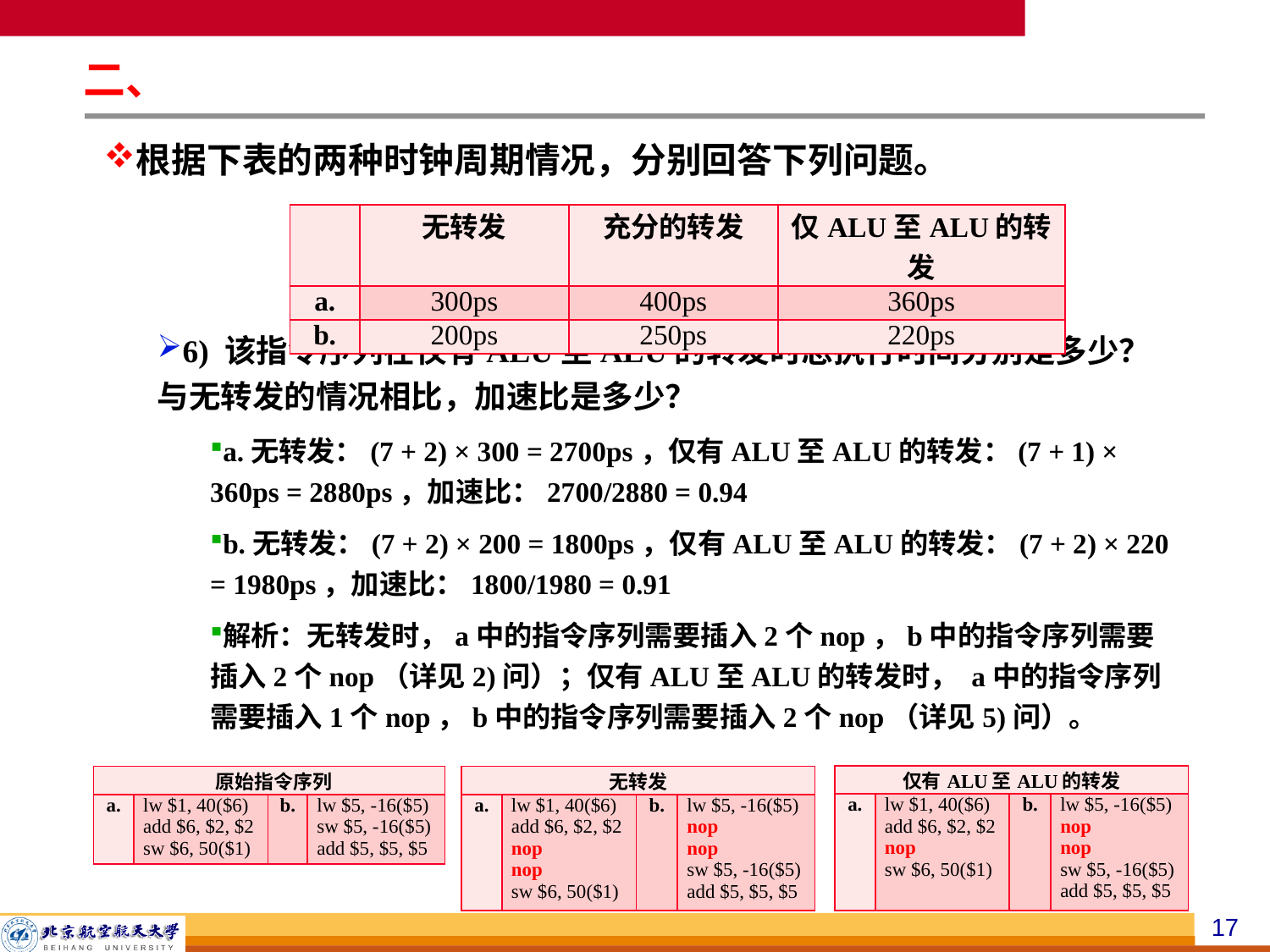

二、
根据下表的两种时钟周期情况，分别回答下列问题。

6) 该指令序列在仅有ALU至ALU的转发时总执行时间分别是多少？与无转发的情况相比，加速比是多少？
a.无转发：(7 + 2) × 300 = 2700ps，仅有ALU至ALU的转发：(7 + 1) × 360ps = 2880ps，加速比：2700/2880 = 0.94
b.无转发：(7 + 2) × 200 = 1800ps，仅有ALU至ALU的转发：(7 + 2) × 220 = 1980ps，加速比：1800/1980 = 0.91
解析：无转发时，a中的指令序列需要插入2个nop，b中的指令序列需要插入2个nop（详见2)问）；仅有ALU至ALU的转发时， a中的指令序列需要插入1个nop，b中的指令序列需要插入2个nop（详见5)问）。
|  | 无转发 | 充分的转发 | 仅ALU至ALU的转发 |
| --- | --- | --- | --- |
| a. | 300ps | 400ps | 360ps |
| b. | 200ps | 250ps | 220ps |
| 仅有ALU至ALU的转发 |  |  |  |
| --- | --- | --- | --- |
| a. | lw $1, 40($6) add $6, $2, $2 nop sw $6, 50($1) | b. | lw $5, -16($5) nop nop sw $5, -16($5) add $5, $5, $5 |
| 原始指令序列 |  |  |  |
| --- | --- | --- | --- |
| a. | lw $1, 40($6) add $6, $2, $2 sw $6, 50($1) | b. | lw $5, -16($5) sw $5, -16($5) add $5, $5, $5 |
| 无转发 |  |  |  |
| --- | --- | --- | --- |
| a. | lw $1, 40($6) add $6, $2, $2 nop nop sw $6, 50($1) | b. | lw $5, -16($5) nop nop sw $5, -16($5) add $5, $5, $5 |